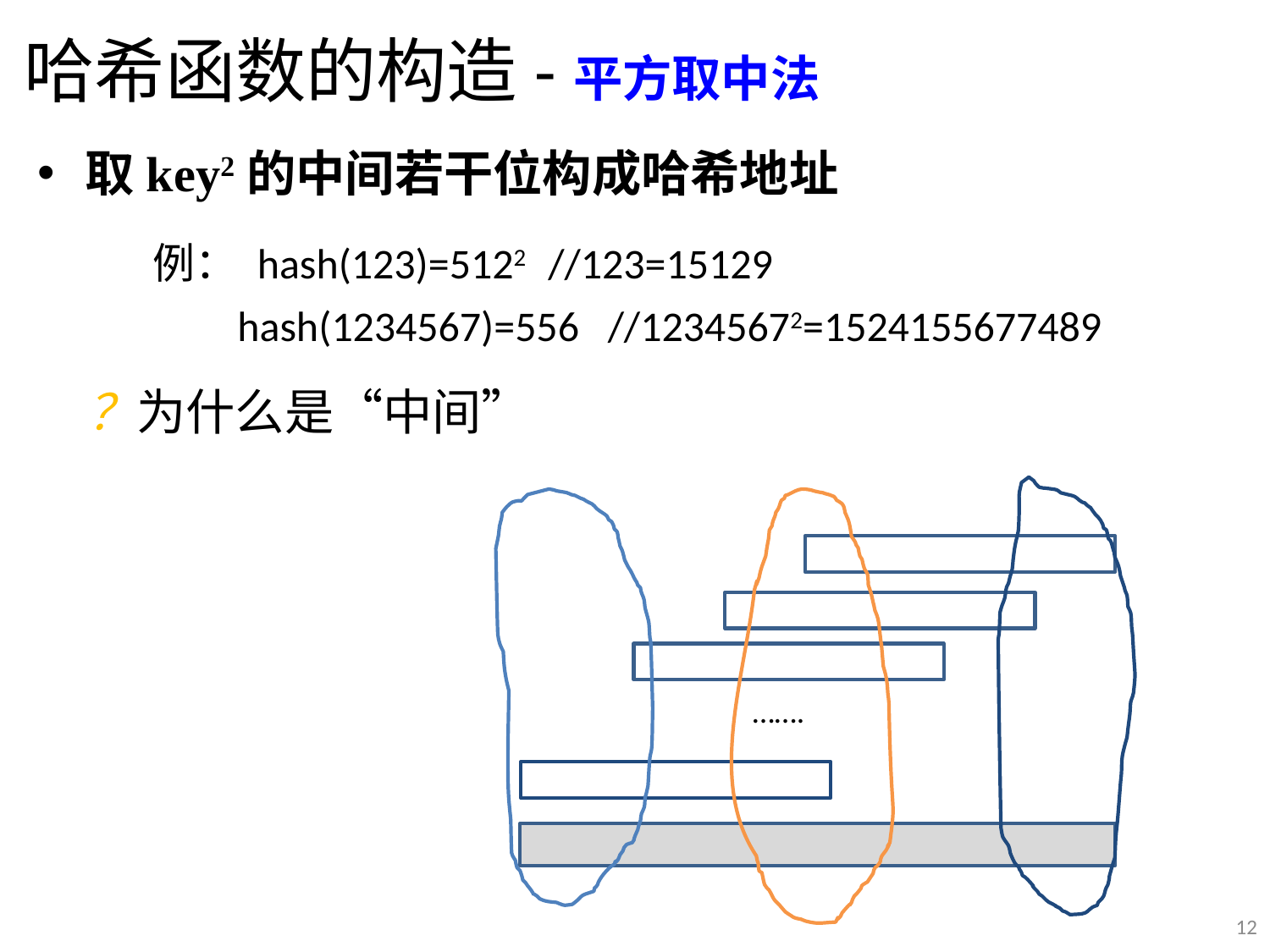

# 哈希函数的构造-平方取中法
取key2的中间若干位构成哈希地址
        例： hash(123)=5122    //123=15129
hash(1234567)=556   //12345672=1524155677489
？为什么是“中间”

…….

12